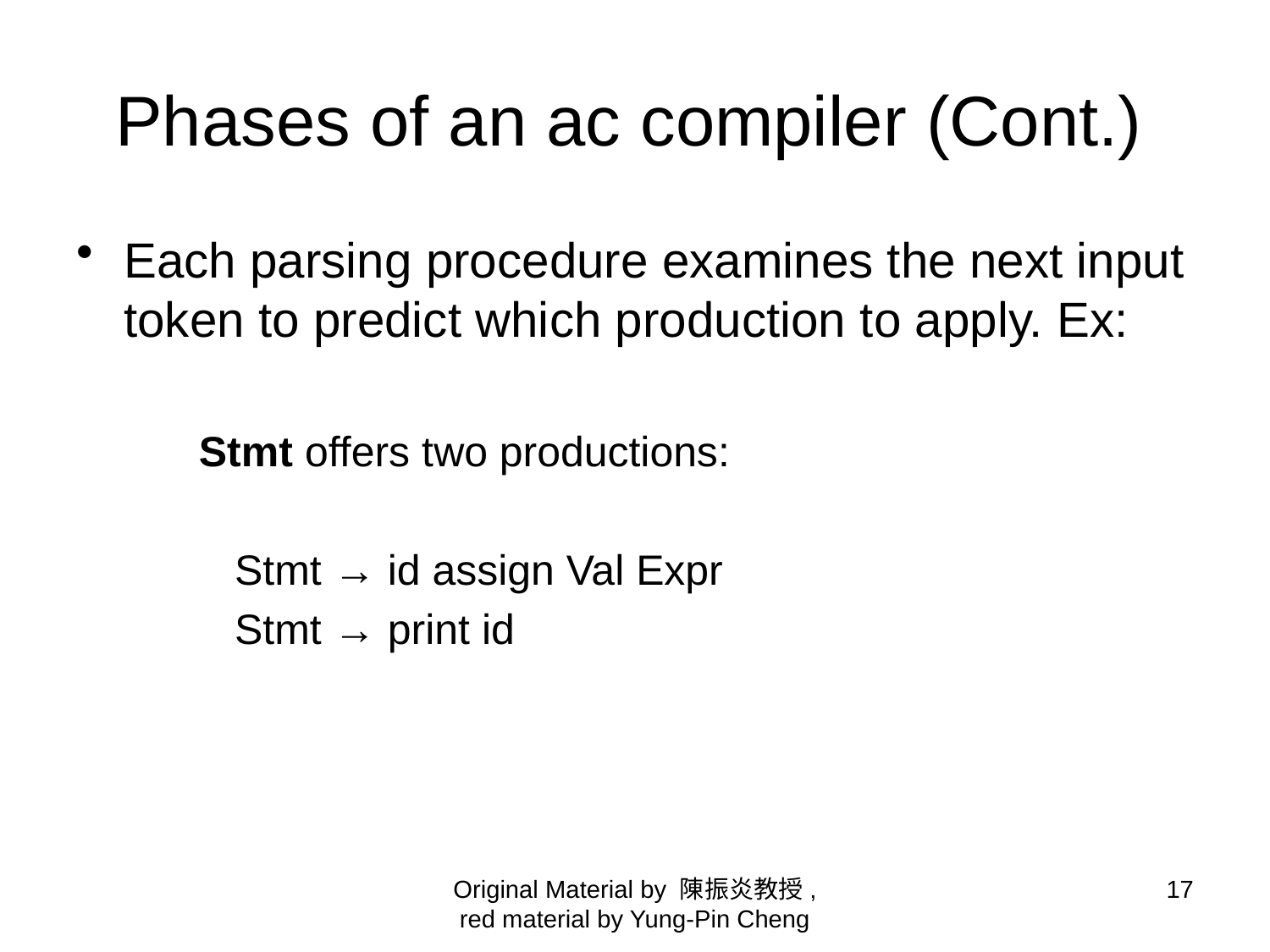

# Phases of an ac compiler (Cont.)
Each parsing procedure examines the next input token to predict which production to apply. Ex:

     Stmt offers two productions:

        Stmt → id assign Val Expr
        Stmt → print id

Original Material by 陳振炎教授, red material by Yung-Pin Cheng
17